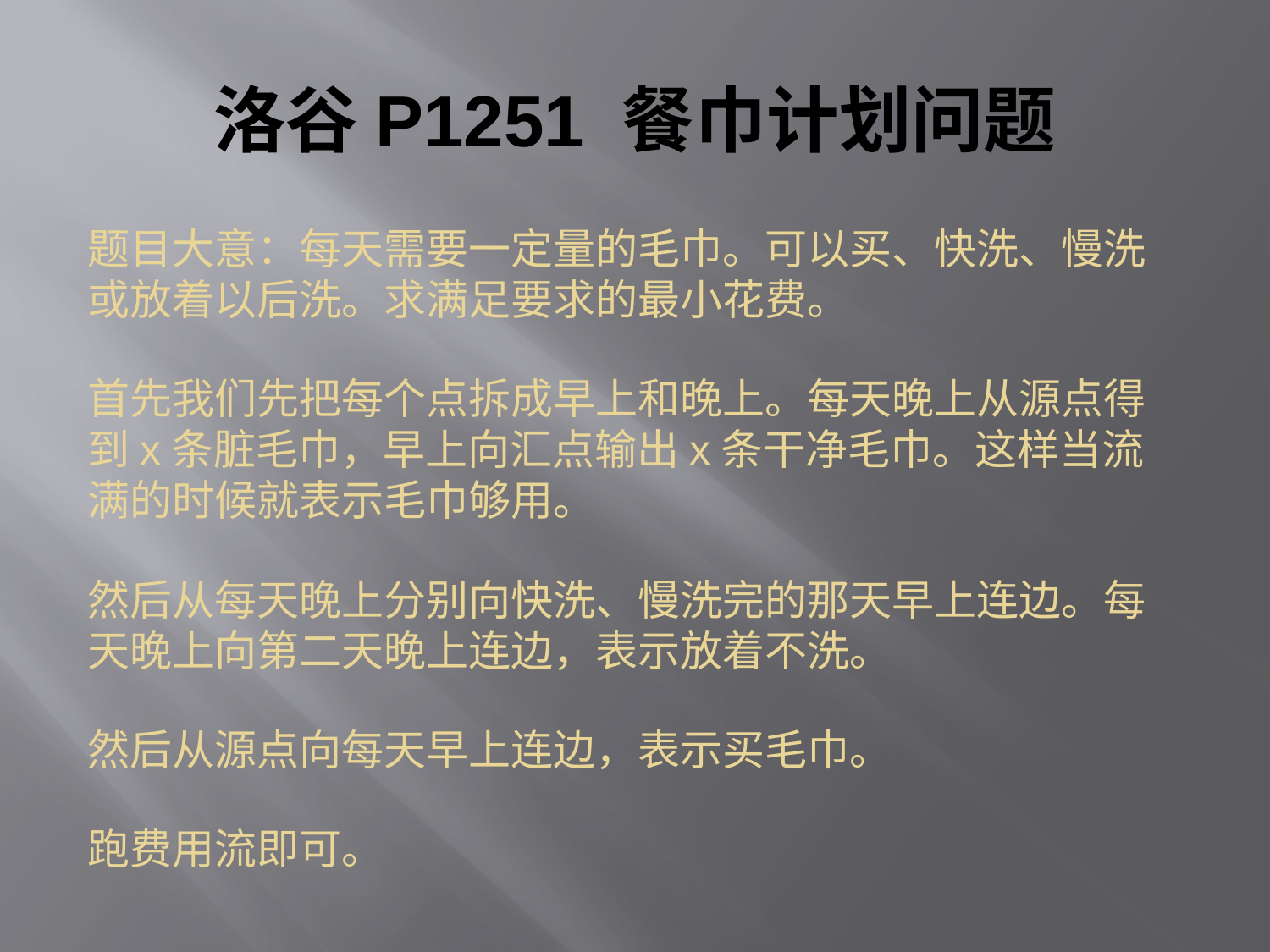

# 洛谷P1251 餐巾计划问题
题目大意：每天需要一定量的毛巾。可以买、快洗、慢洗或放着以后洗。求满足要求的最小花费。
首先我们先把每个点拆成早上和晚上。每天晚上从源点得到x条脏毛巾，早上向汇点输出x条干净毛巾。这样当流满的时候就表示毛巾够用。
然后从每天晚上分别向快洗、慢洗完的那天早上连边。每天晚上向第二天晚上连边，表示放着不洗。
然后从源点向每天早上连边，表示买毛巾。
跑费用流即可。